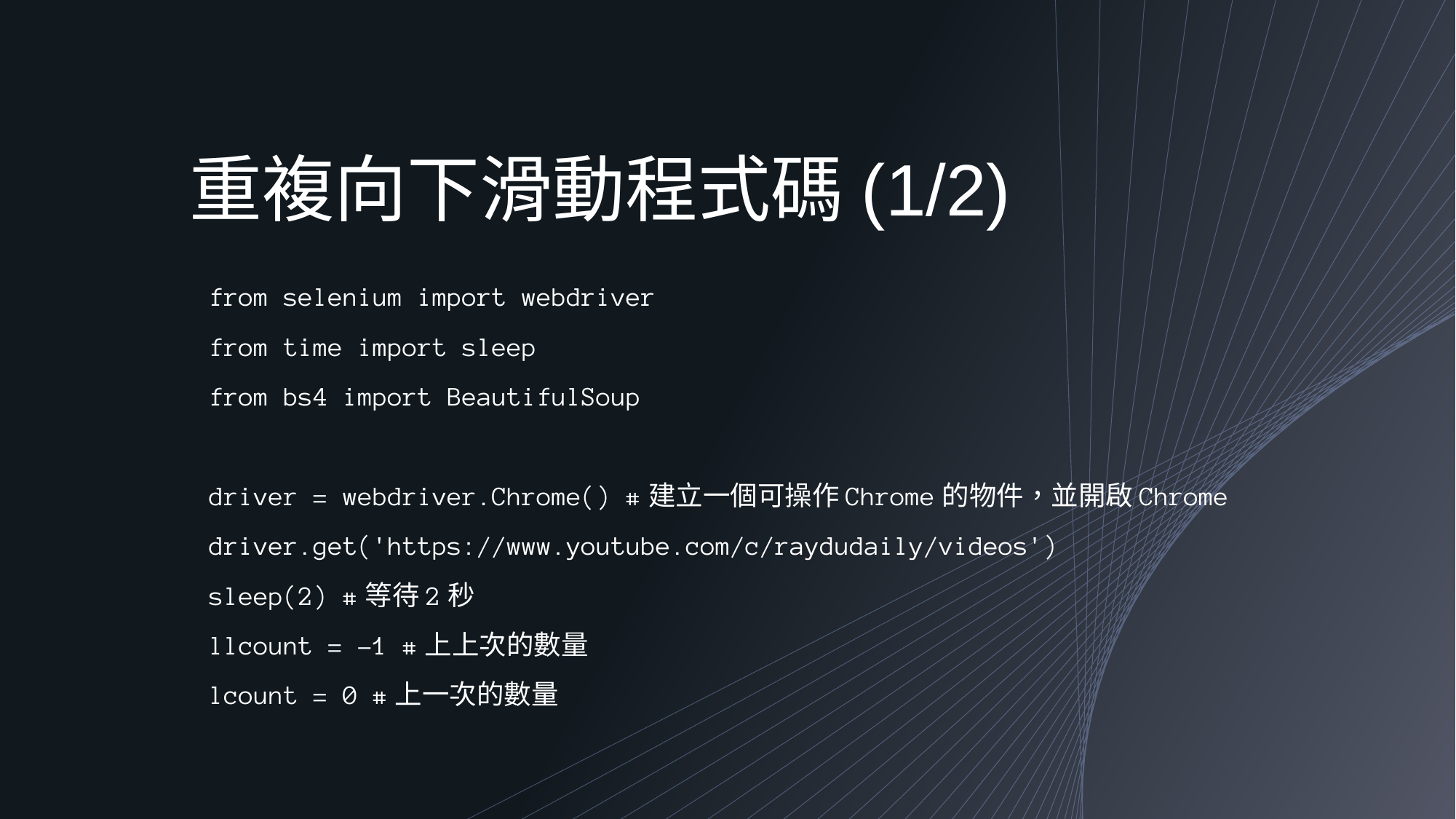

# 重複向下滑動程式碼(1/2)
from selenium import webdriver
from time import sleep
from bs4 import BeautifulSoup

driver = webdriver.Chrome() #建立一個可操作Chrome的物件，並開啟Chrome
driver.get('https://www.youtube.com/c/raydudaily/videos')
sleep(2) #等待2秒
llcount = -1 #上上次的數量
lcount = 0 #上一次的數量